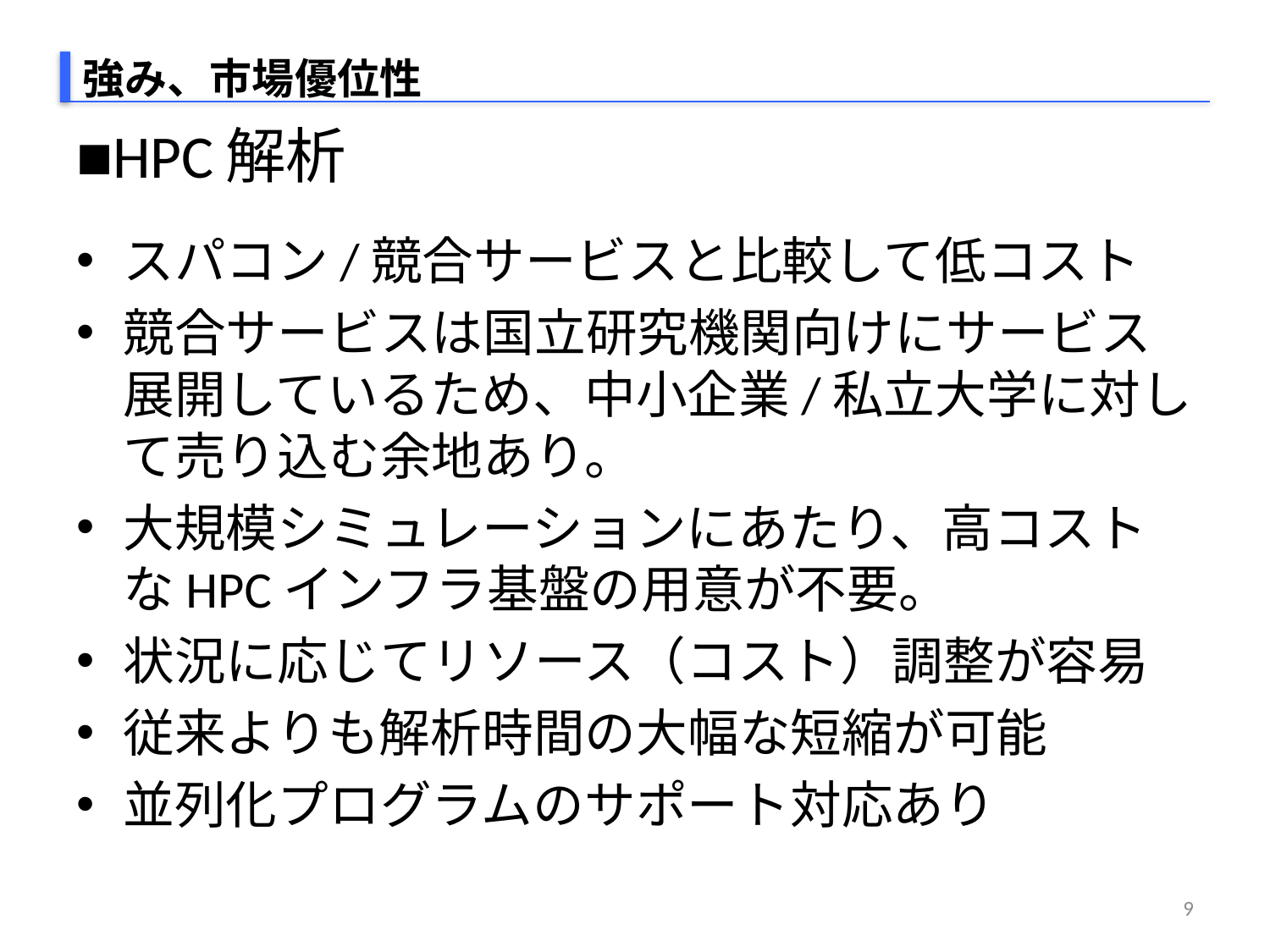

# ■HPC解析
強み、市場優位性

スパコン/競合サービスと比較して低コスト
競合サービスは国立研究機関向けにサービス展開しているため、中小企業/私立大学に対して売り込む余地あり。
大規模シミュレーションにあたり、高コストなHPCインフラ基盤の用意が不要。
状況に応じてリソース（コスト）調整が容易
従来よりも解析時間の大幅な短縮が可能
並列化プログラムのサポート対応あり

9